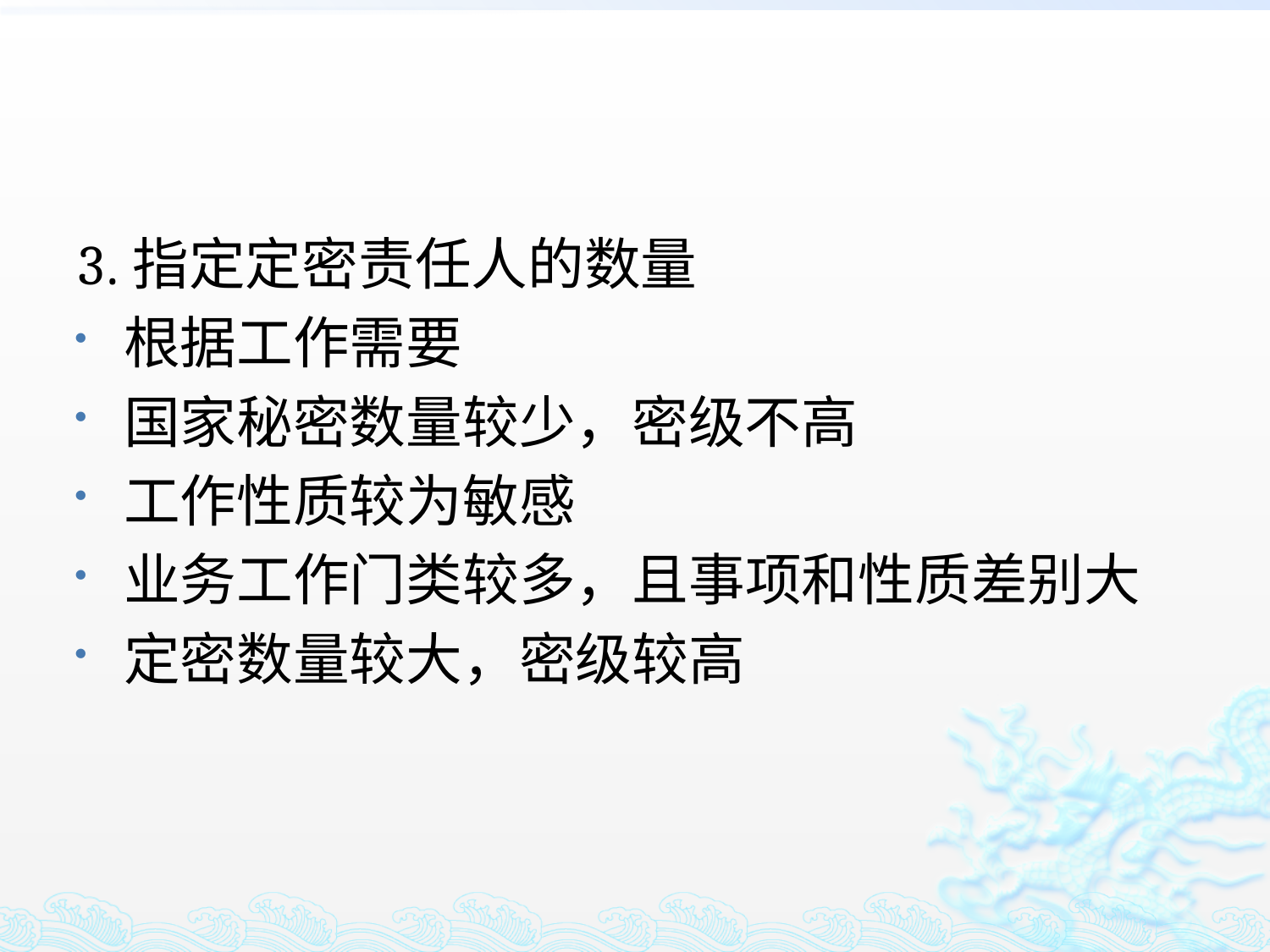

#
3.指定定密责任人的数量
根据工作需要
国家秘密数量较少，密级不高
工作性质较为敏感
业务工作门类较多，且事项和性质差别大
定密数量较大，密级较高